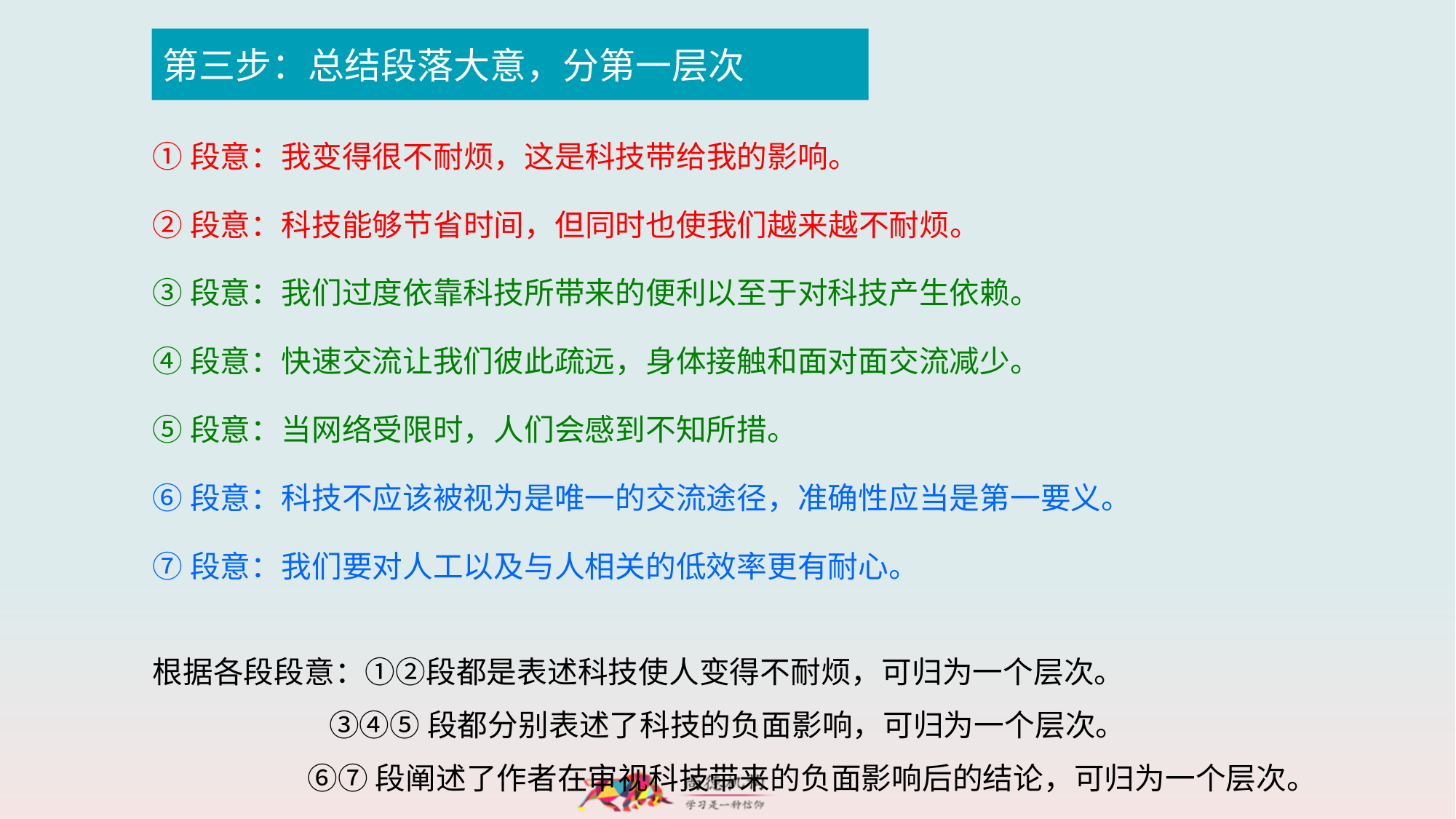

第三步：总结段落大意，分第一层次
①段意：我变得很不耐烦，这是科技带给我的影响。
②段意：科技能够节省时间，但同时也使我们越来越不耐烦。
③段意：我们过度依靠科技所带来的便利以至于对科技产生依赖。
④段意：快速交流让我们彼此疏远，身体接触和面对面交流减少。
⑤段意：当网络受限时，人们会感到不知所措。
⑥段意：科技不应该被视为是唯一的交流途径，准确性应当是第一要义。
⑦段意：我们要对人工以及与人相关的低效率更有耐心。

根据各段段意：①②段都是表述科技使人变得不耐烦，可归为一个层次。
	          ③④⑤段都分别表述了科技的负面影响，可归为一个层次。
                       ⑥⑦段阐述了作者在审视科技带来的负面影响后的结论，可归为一个层次。